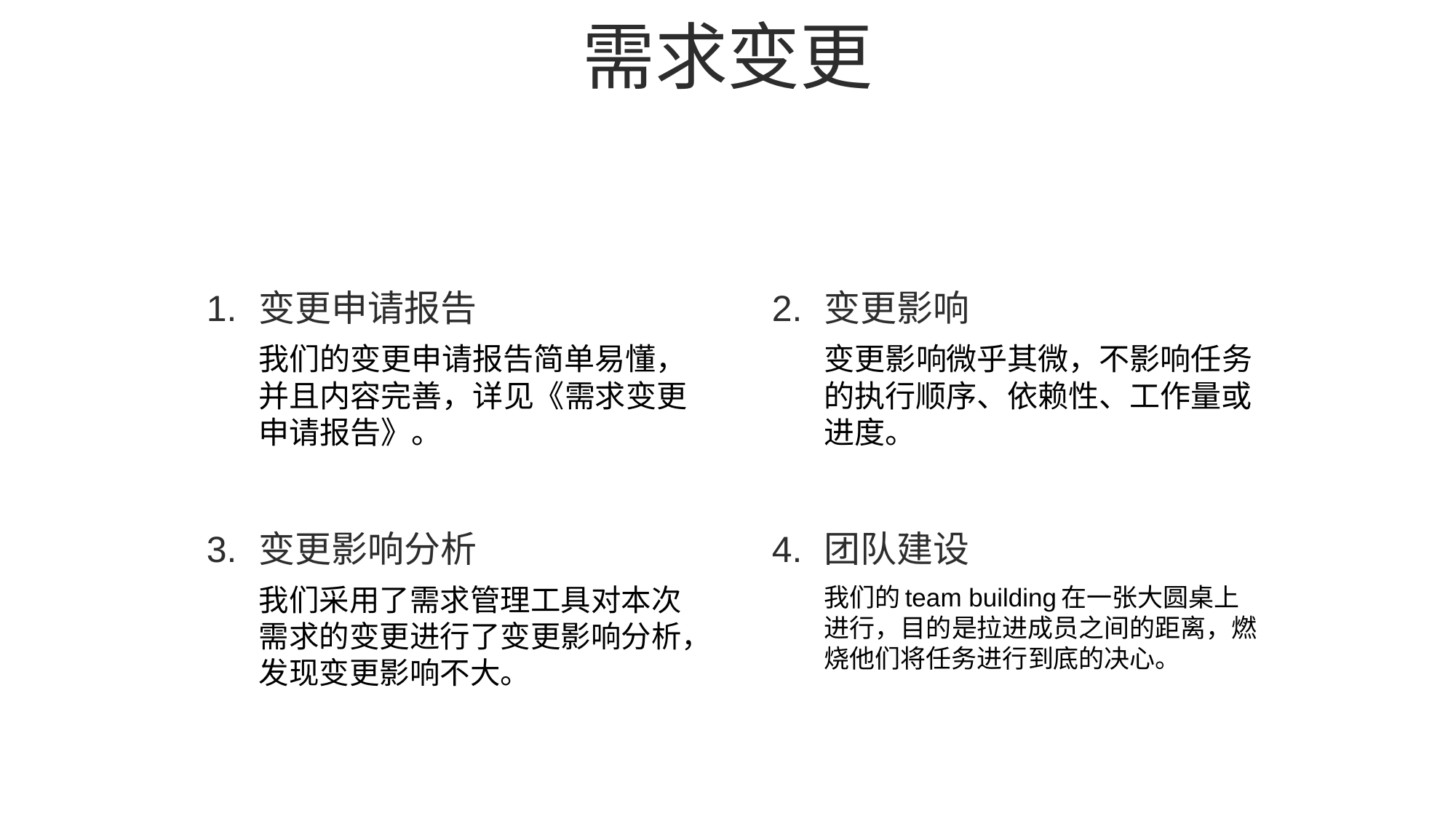

需求变更
1.
变更申请报告
2.
变更影响
我们的变更申请报告简单易懂，并且内容完善，详见《需求变更申请报告》。
变更影响微乎其微，不影响任务的执行顺序、依赖性、工作量或进度。
3.
变更影响分析
4.
团队建设
我们采用了需求管理工具对本次需求的变更进行了变更影响分析，发现变更影响不大。
我们的team building在一张大圆桌上进行，目的是拉进成员之间的距离，燃烧他们将任务进行到底的决心。